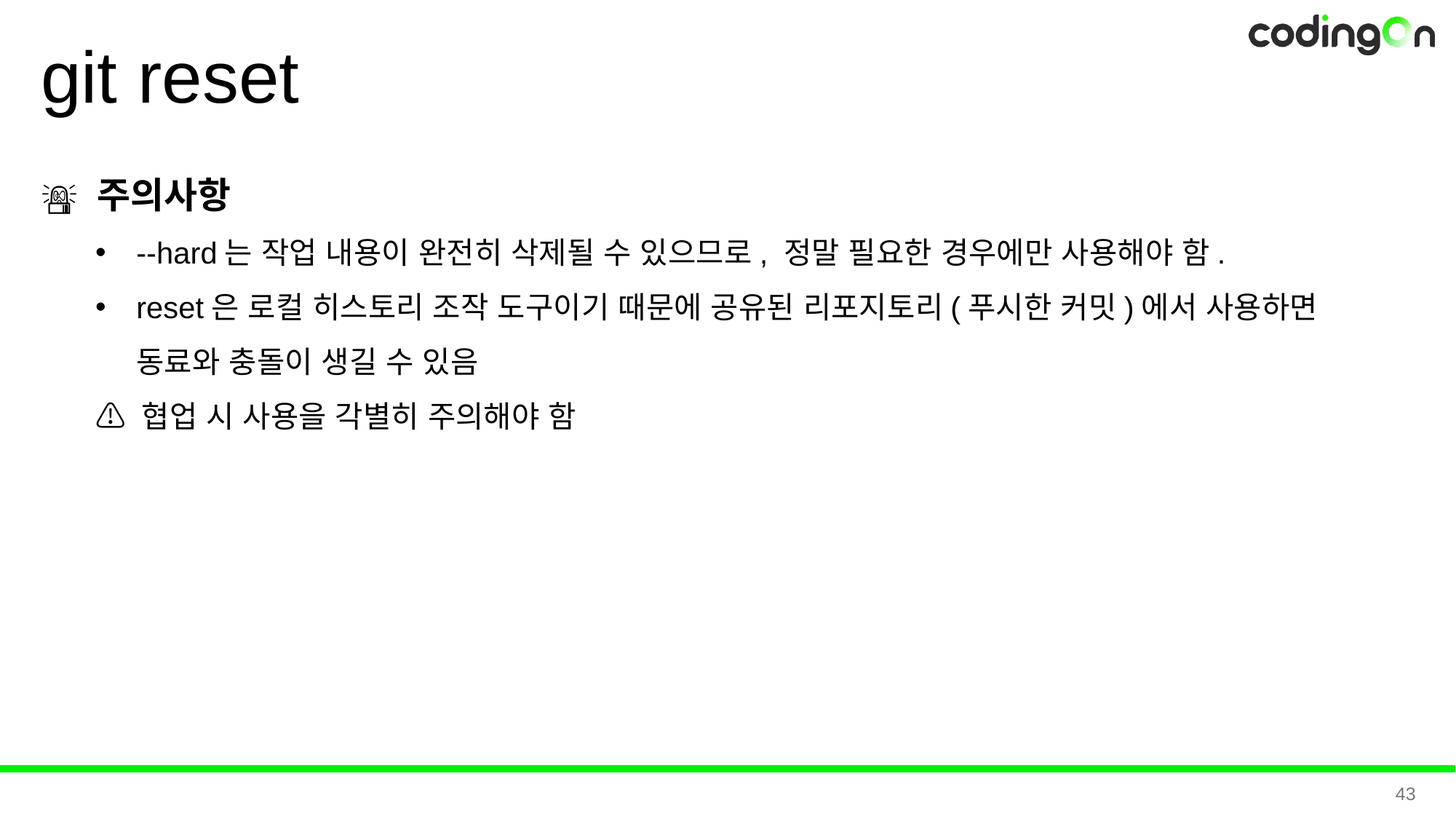

# git reset
🚨 주의사항
--hard는 작업 내용이 완전히 삭제될 수 있으므로, 정말 필요한 경우에만 사용해야 함.
reset은 로컬 히스토리 조작 도구이기 때문에 공유된 리포지토리(푸시한 커밋)에서 사용하면 동료와 충돌이 생길 수 있음
⚠️ 협업 시 사용을 각별히 주의해야 함
43